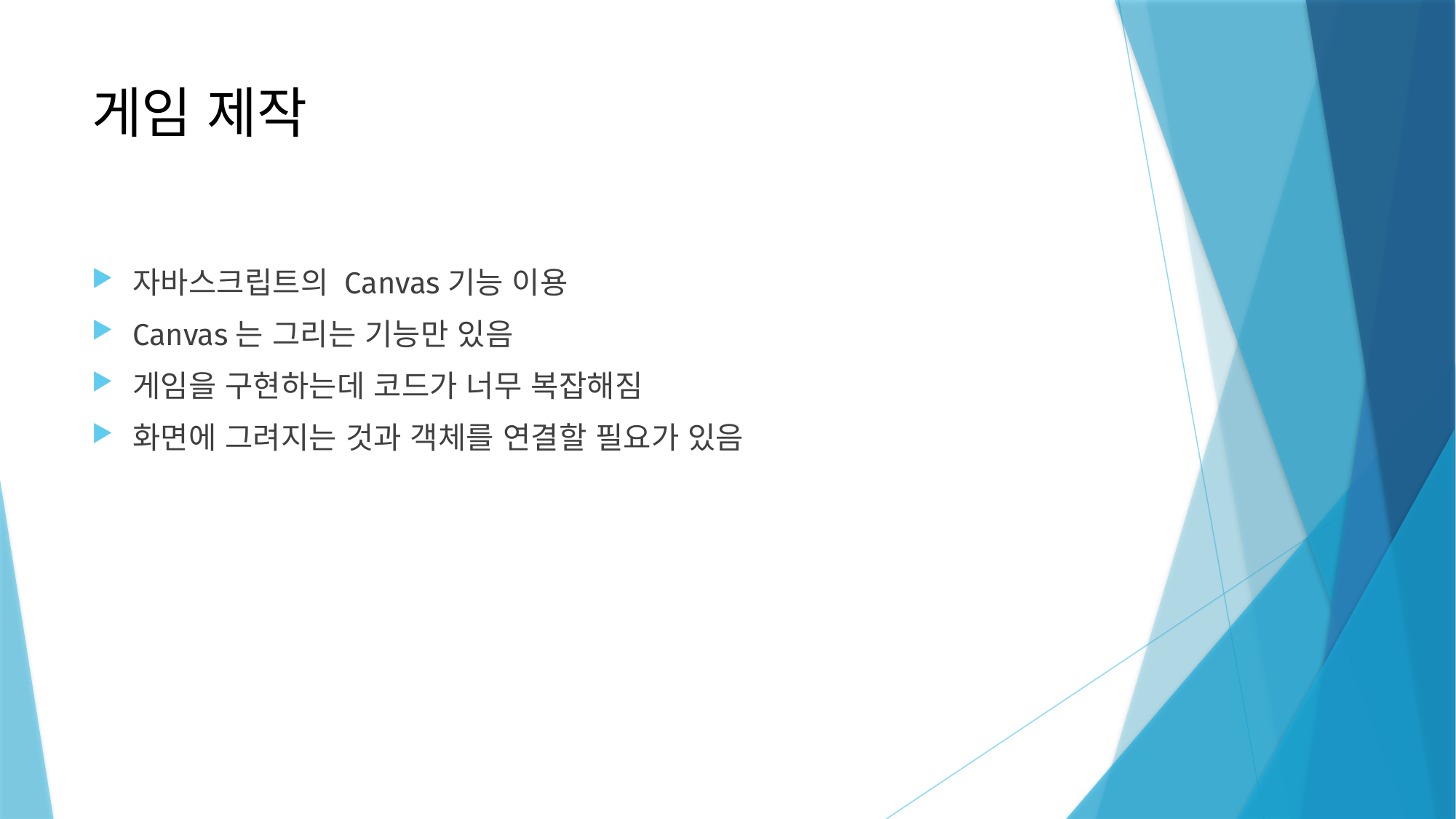

# 게임 제작
자바스크립트의 Canvas기능 이용
Canvas는 그리는 기능만 있음
게임을 구현하는데 코드가 너무 복잡해짐
화면에 그려지는 것과 객체를 연결할 필요가 있음